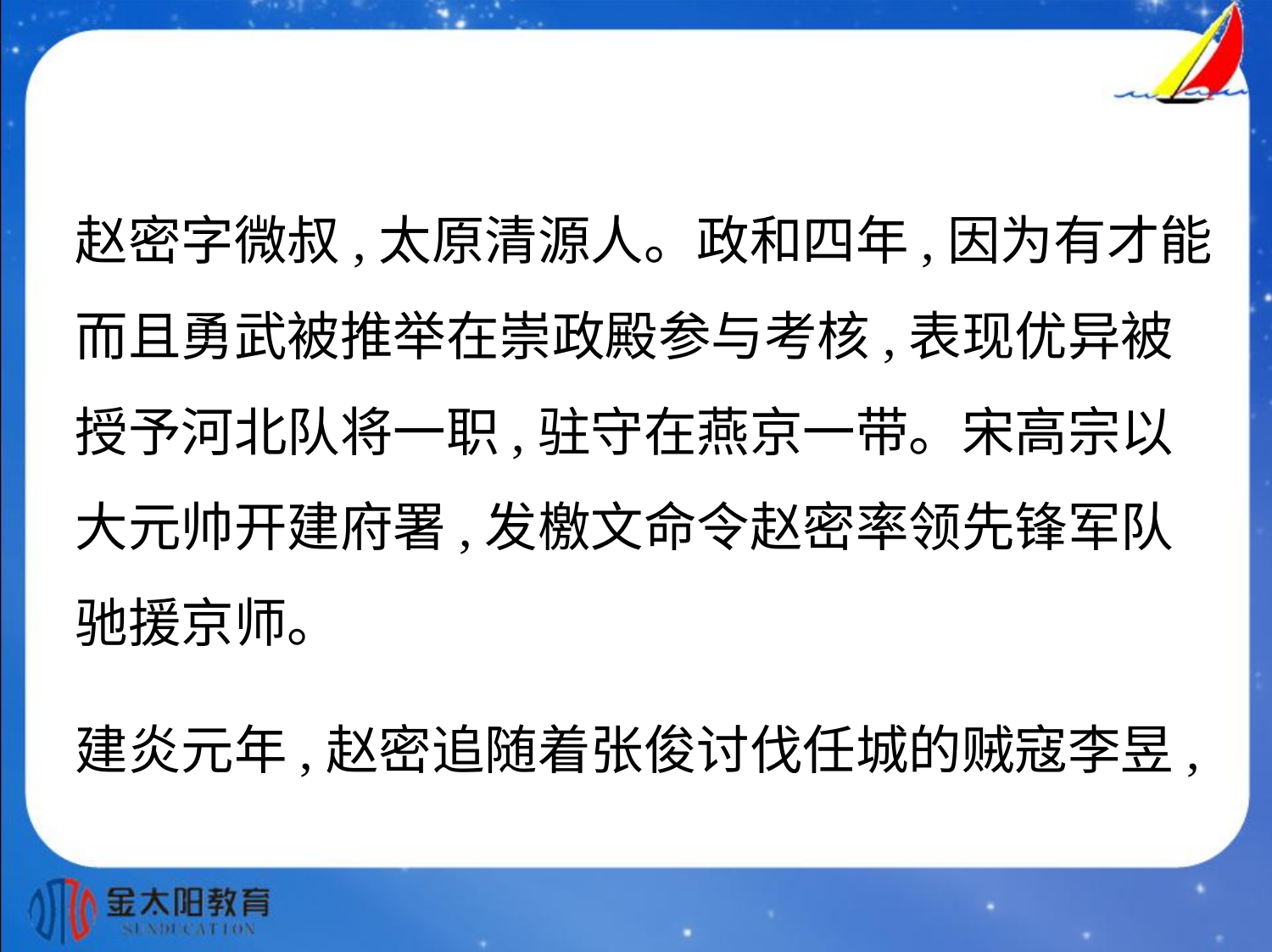

赵密字微叔,太原清源人。政和四年,因为有才能
而且勇武被推举在崇政殿参与考核,表现优异被
授予河北队将一职,驻守在燕京一带。宋高宗以
大元帅开建府署,发檄文命令赵密率领先锋军队
驰援京师。
建炎元年,赵密追随着张俊讨伐任城的贼寇李昱,